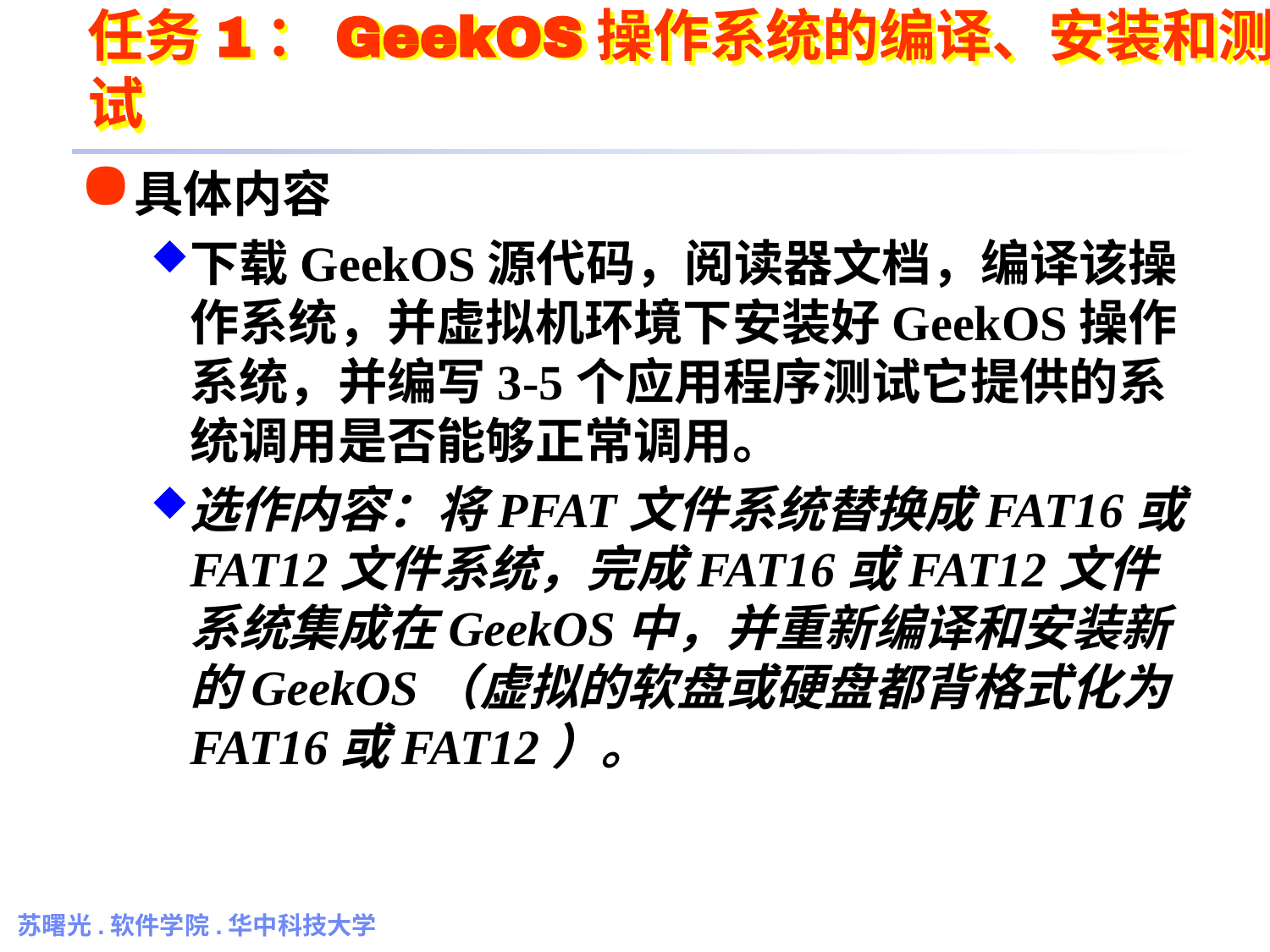

# 任务1：GeekOS操作系统的编译、安装和测试
具体内容
下载GeekOS源代码，阅读器文档，编译该操作系统，并虚拟机环境下安装好GeekOS操作系统，并编写3-5个应用程序测试它提供的系统调用是否能够正常调用。
选作内容：将PFAT文件系统替换成FAT16或FAT12文件系统，完成FAT16或FAT12文件系统集成在GeekOS中，并重新编译和安装新的GeekOS（虚拟的软盘或硬盘都背格式化为FAT16或FAT12）。
苏曙光.软件学院.华中科技大学
7